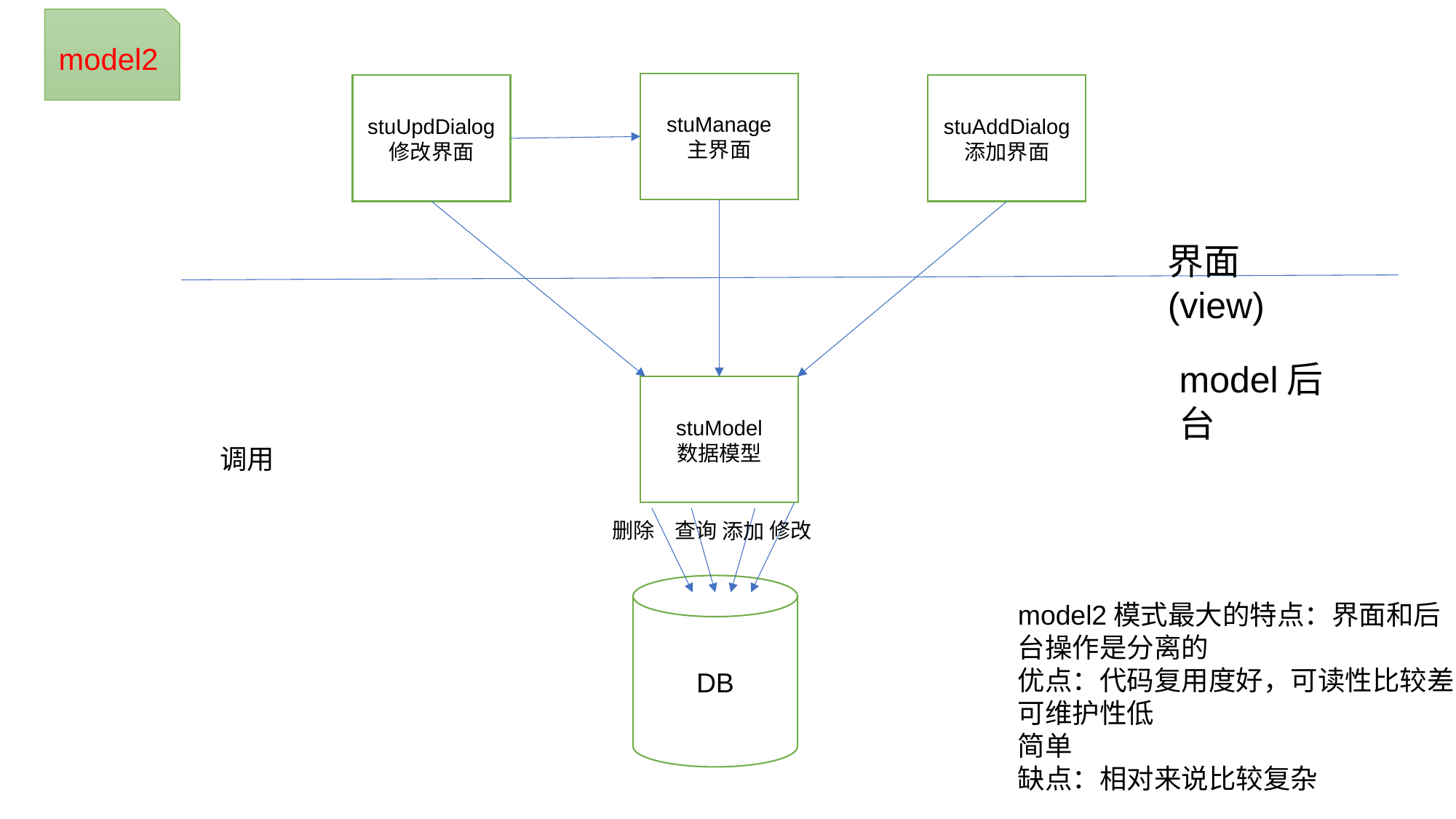

model2
stuManage
主界面
stuUpdDialog
修改界面
stuAddDialog
添加界面
界面(view)
model后台
stuModel
数据模型
调用
查询
修改
删除
添加
DB
model2模式最大的特点：界面和后台操作是分离的
优点：代码复用度好，可读性比较差，可维护性低
简单
缺点：相对来说比较复杂